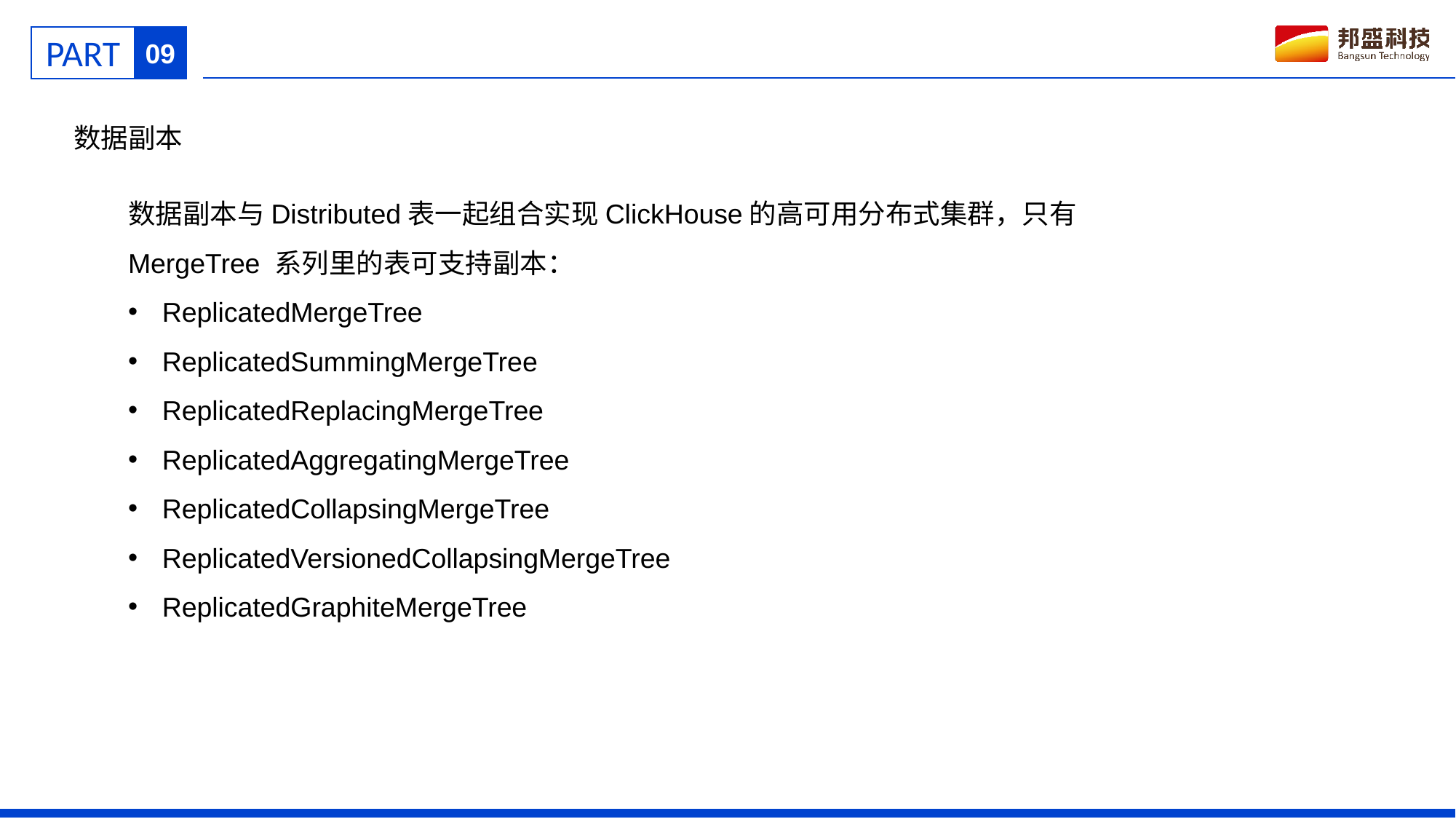

09
数据副本
数据副本与Distributed表一起组合实现ClickHouse的高可用分布式集群，只有 MergeTree 系列里的表可支持副本：
ReplicatedMergeTree
ReplicatedSummingMergeTree
ReplicatedReplacingMergeTree
ReplicatedAggregatingMergeTree
ReplicatedCollapsingMergeTree
ReplicatedVersionedCollapsingMergeTree
ReplicatedGraphiteMergeTree